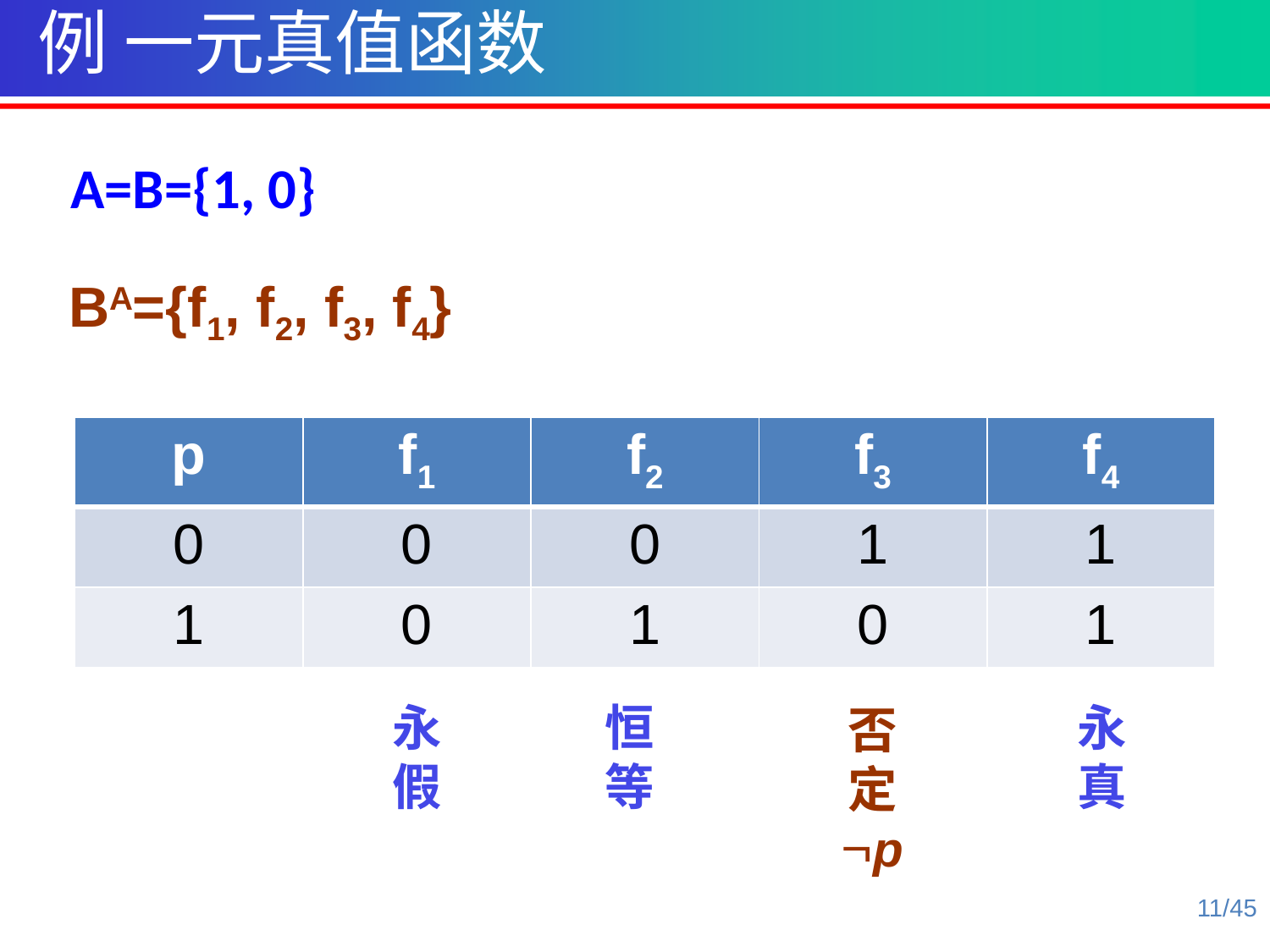

例 一元真值函数
 A=B={1, 0}
      BA={f1, f2, f3, f4}

| p | f1 | f2 | f3 | f4 |
| --- | --- | --- | --- | --- |
| 0 | 0 | 0 | 1 | 1 |
| 1 | 0 | 1 | 0 | 1 |
永
假
恒
等
永
真
否
定
¬p
11/45